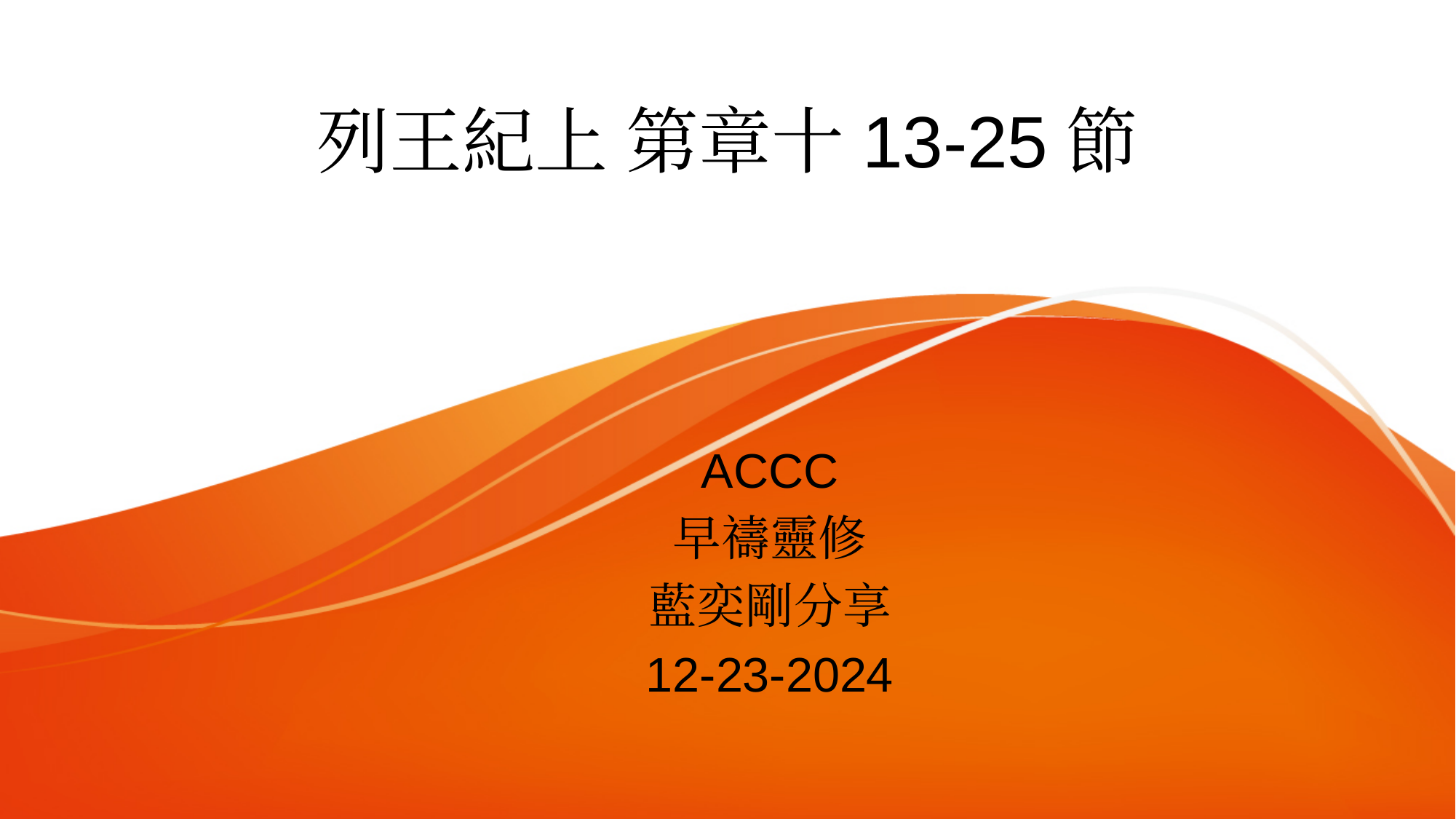

# 列王紀上 第章十13-25節
ACCC
早禱靈修
藍奕剛分享
12-23-2024